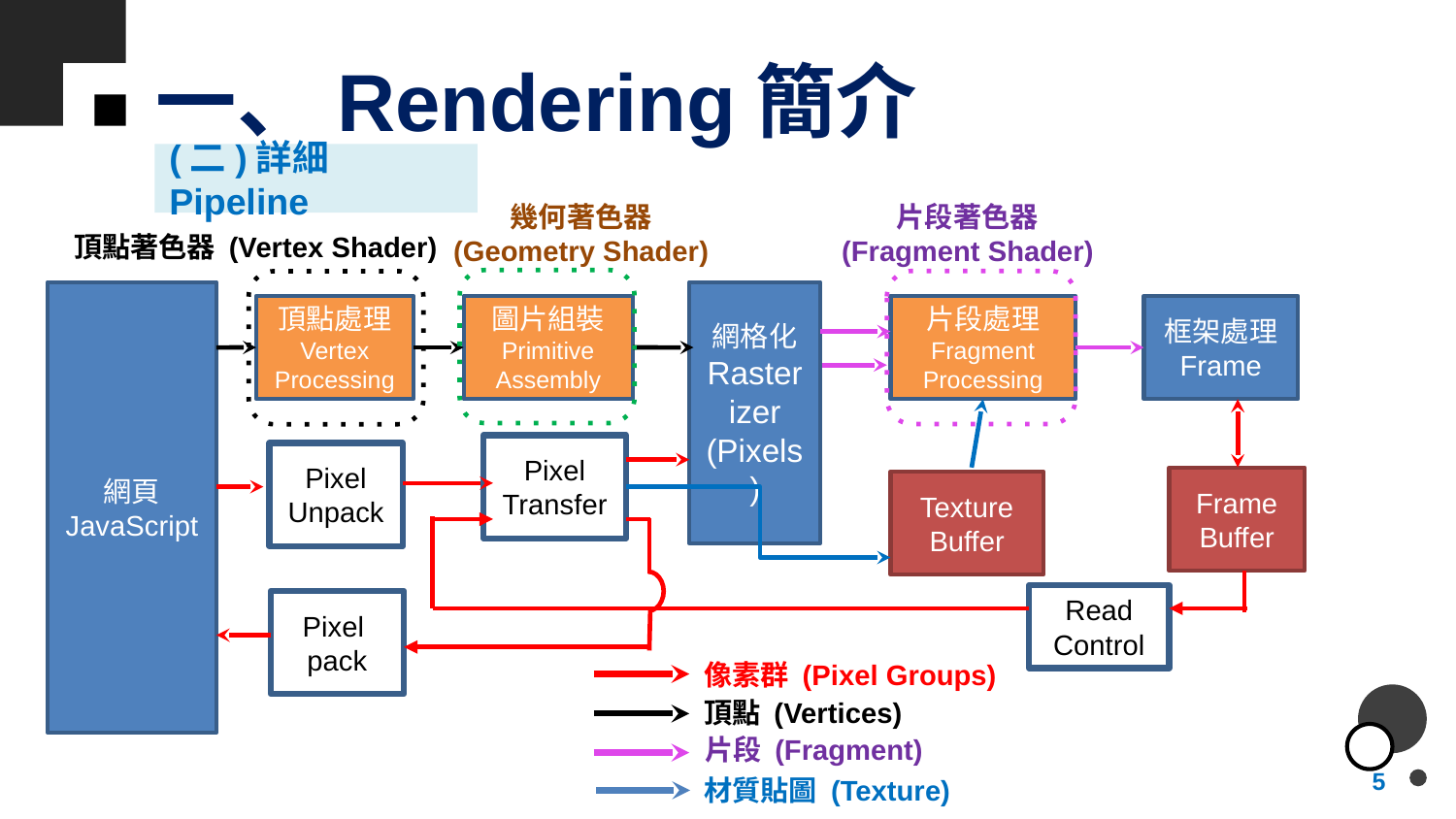

# 一、Rendering簡介
(二)詳細Pipeline
片段著色器 (Fragment Shader)
幾何著色器 (Geometry Shader)
頂點著色器 (Vertex Shader)

網頁
JavaScript
網格化
Rasterizer
(Pixels)
頂點處理
Vertex Processing
圖片組裝
Primitive Assembly
片段處理
Fragment Processing
框架處理
Frame
Pixel Transfer
Pixel Unpack
Frame
Buffer
Texture
Buffer

Read
Control
Pixel
pack
像素群 (Pixel Groups)
頂點 (Vertices)
片段 (Fragment)
材質貼圖 (Texture)

5